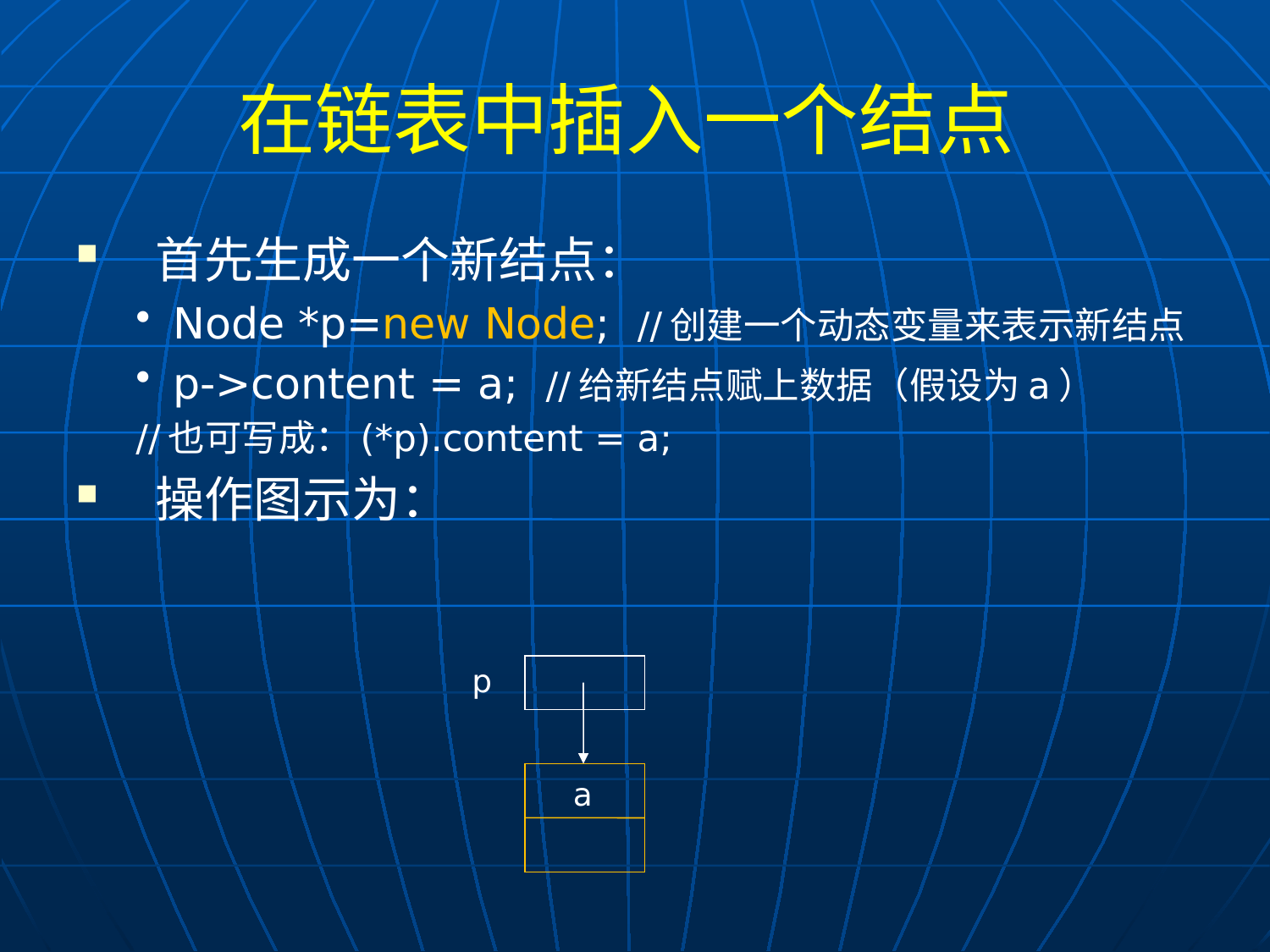

# 在链表中插入一个结点
首先生成一个新结点：
Node *p=new Node;  //创建一个动态变量来表示新结点
p->content = a;  //给新结点赋上数据（假设为a）
				//也可写成：(*p).content = a;
操作图示为：
p

a